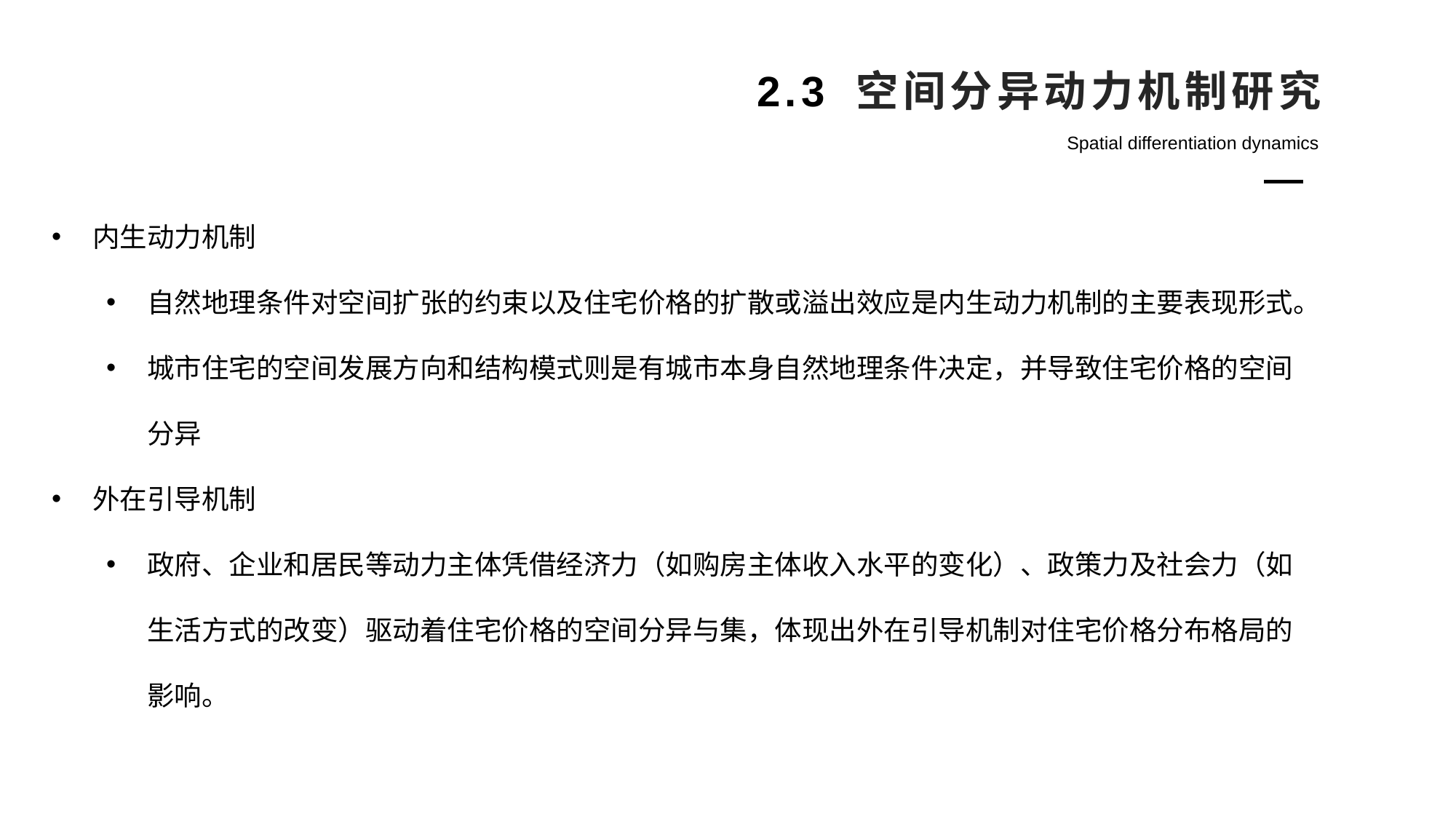

2.3 空间分异动力机制研究

Spatial differentiation dynamics
内生动力机制
自然地理条件对空间扩张的约束以及住宅价格的扩散或溢出效应是内生动力机制的主要表现形式。
城市住宅的空间发展方向和结构模式则是有城市本身自然地理条件决定，并导致住宅价格的空间分异
外在引导机制
政府、企业和居民等动力主体凭借经济力（如购房主体收入水平的变化）、政策力及社会力（如生活方式的改变）驱动着住宅价格的空间分异与集，体现出外在引导机制对住宅价格分布格局的影响。